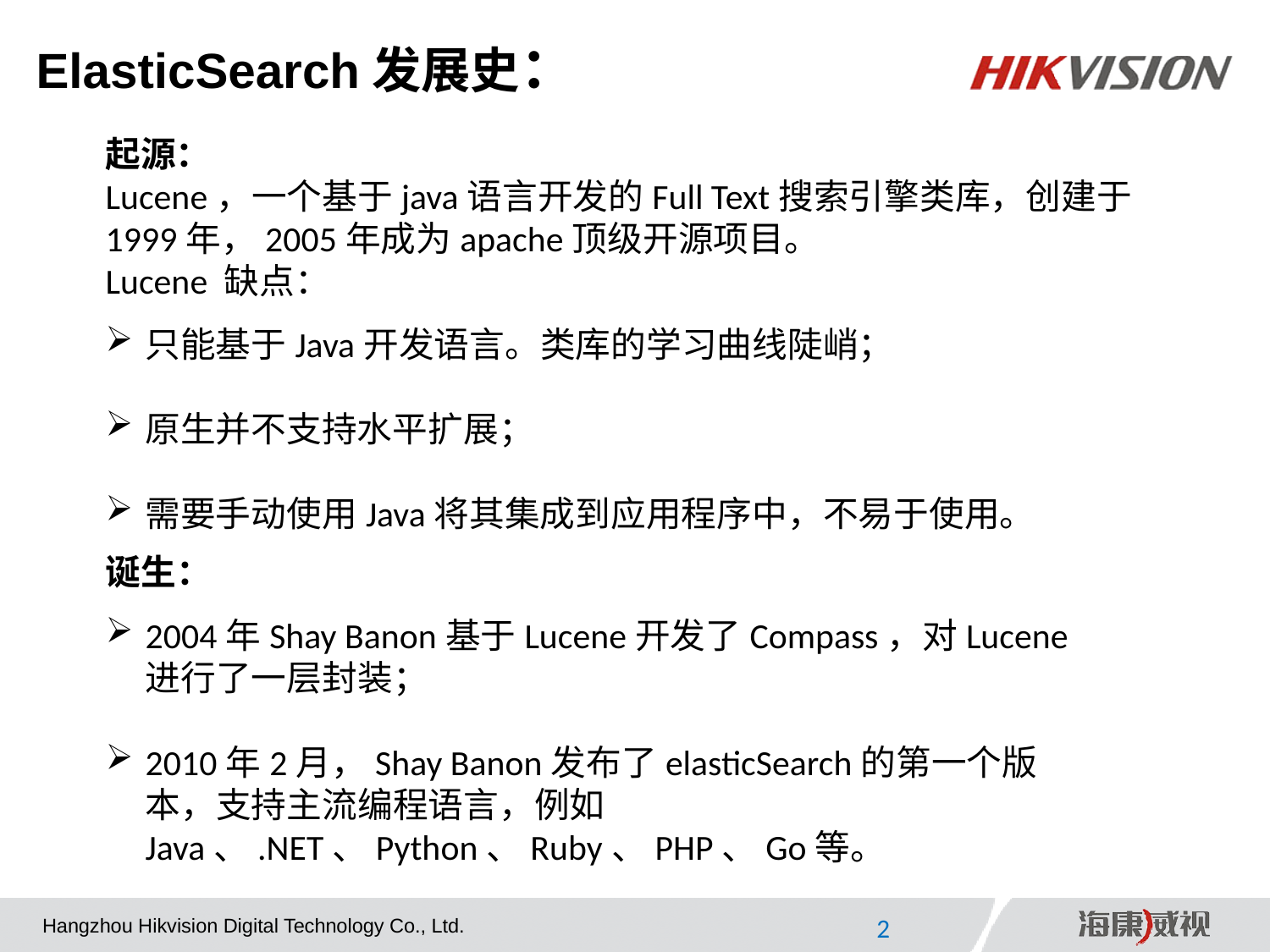

# ElasticSearch发展史：
起源：
Lucene，一个基于java语言开发的Full Text搜索引擎类库，创建于1999年，2005年成为apache顶级开源项目。
Lucene 缺点：
只能基于Java开发语言。类库的学习曲线陡峭；
原生并不支持水平扩展；
需要手动使用Java将其集成到应用程序中，不易于使用。
诞生：
2004年Shay Banon基于Lucene开发了Compass，对Lucene进行了一层封装；
2010年2月，Shay Banon发布了elasticSearch的第一个版本，支持主流编程语言，例如Java、.NET、Python、Ruby、PHP、Go等。